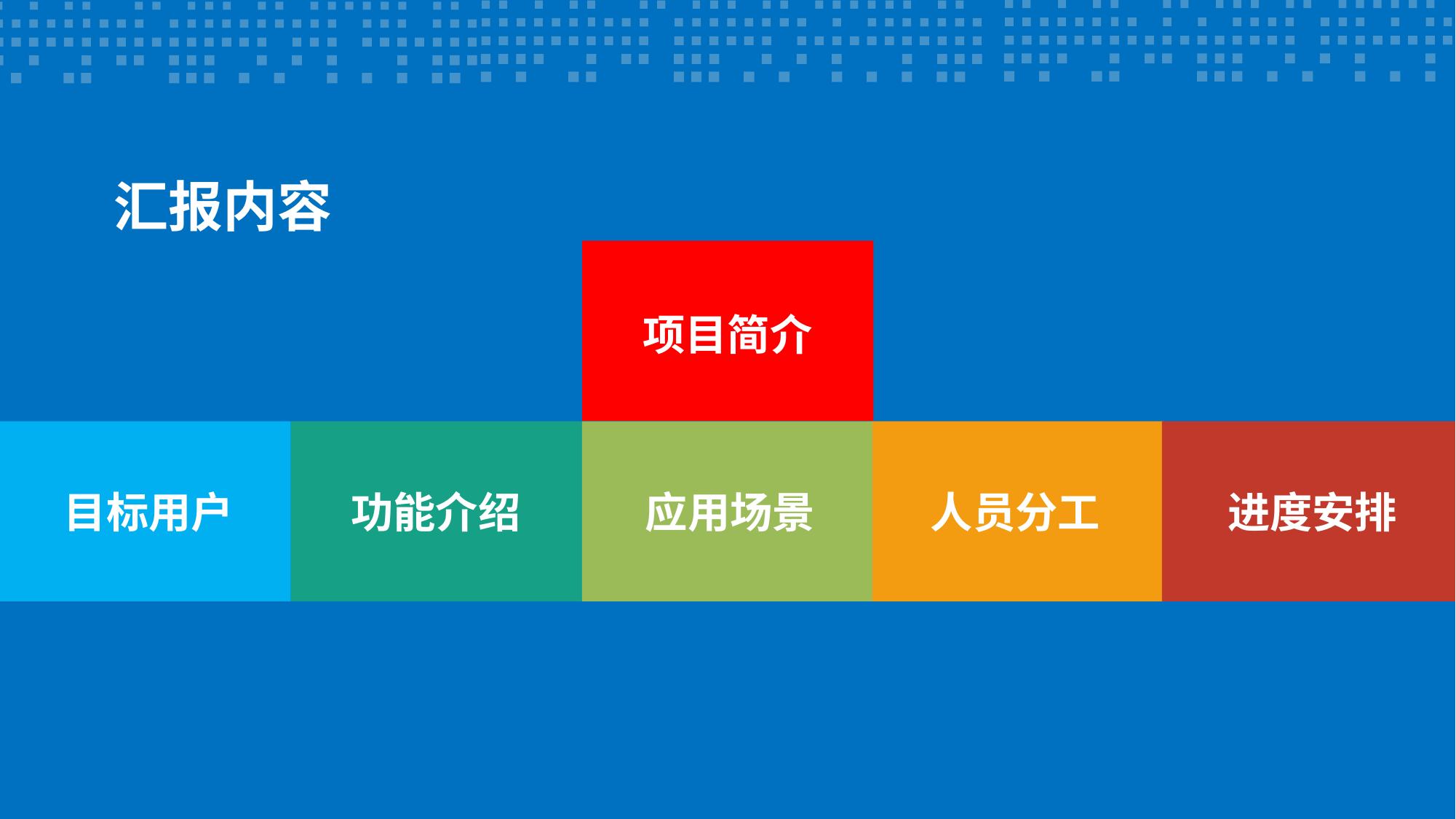

汇报内容

项目简介

功能介绍
应用场景
人员分工
进度安排
目标用户